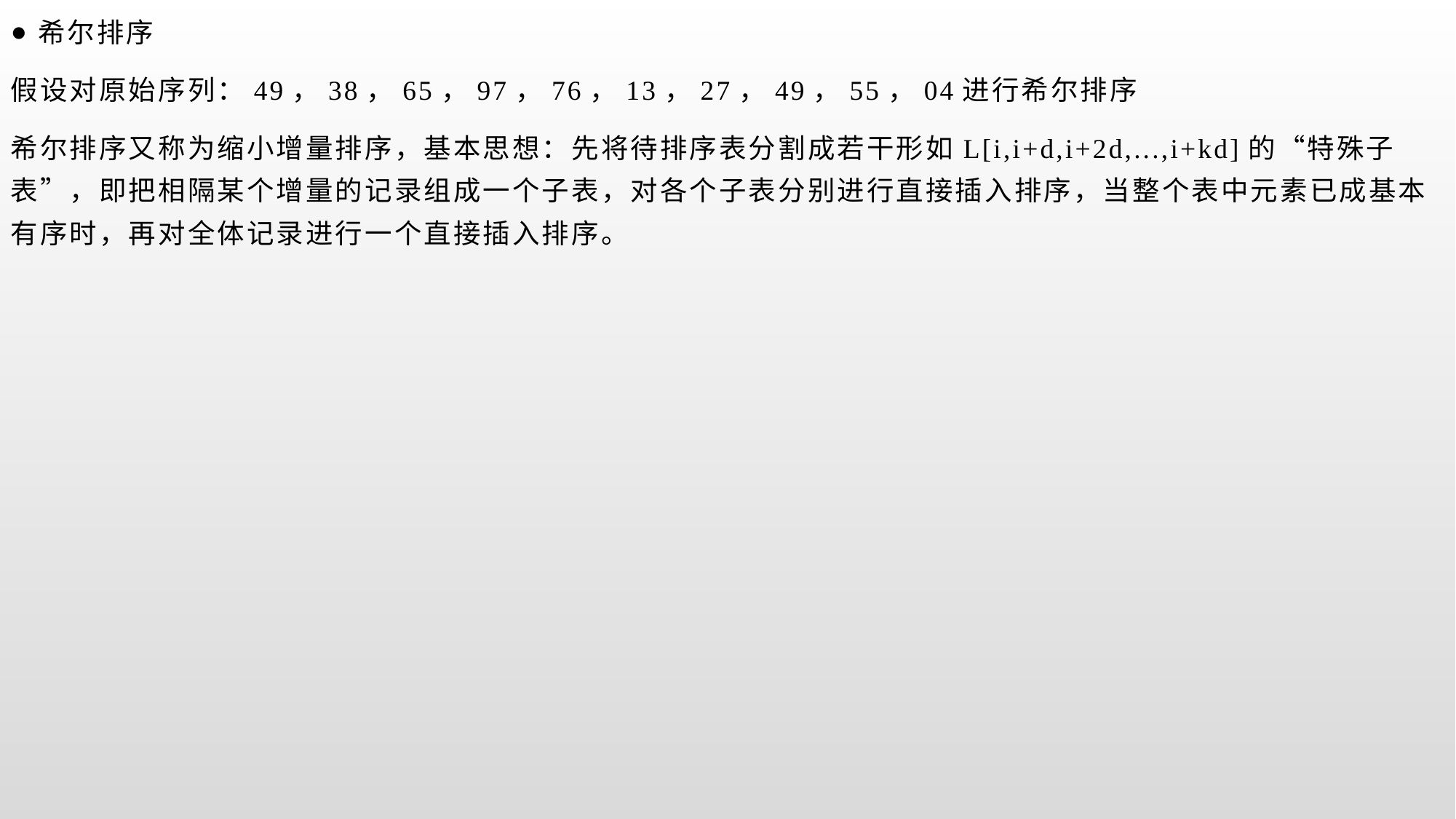

希尔排序
假设对原始序列：49，38，65，97，76，13，27，49，55，04进行希尔排序
希尔排序又称为缩小增量排序，基本思想：先将待排序表分割成若干形如L[i,i+d,i+2d,...,i+kd]的“特殊子表”，即把相隔某个增量的记录组成一个子表，对各个子表分别进行直接插入排序，当整个表中元素已成基本有序时，再对全体记录进行一个直接插入排序。